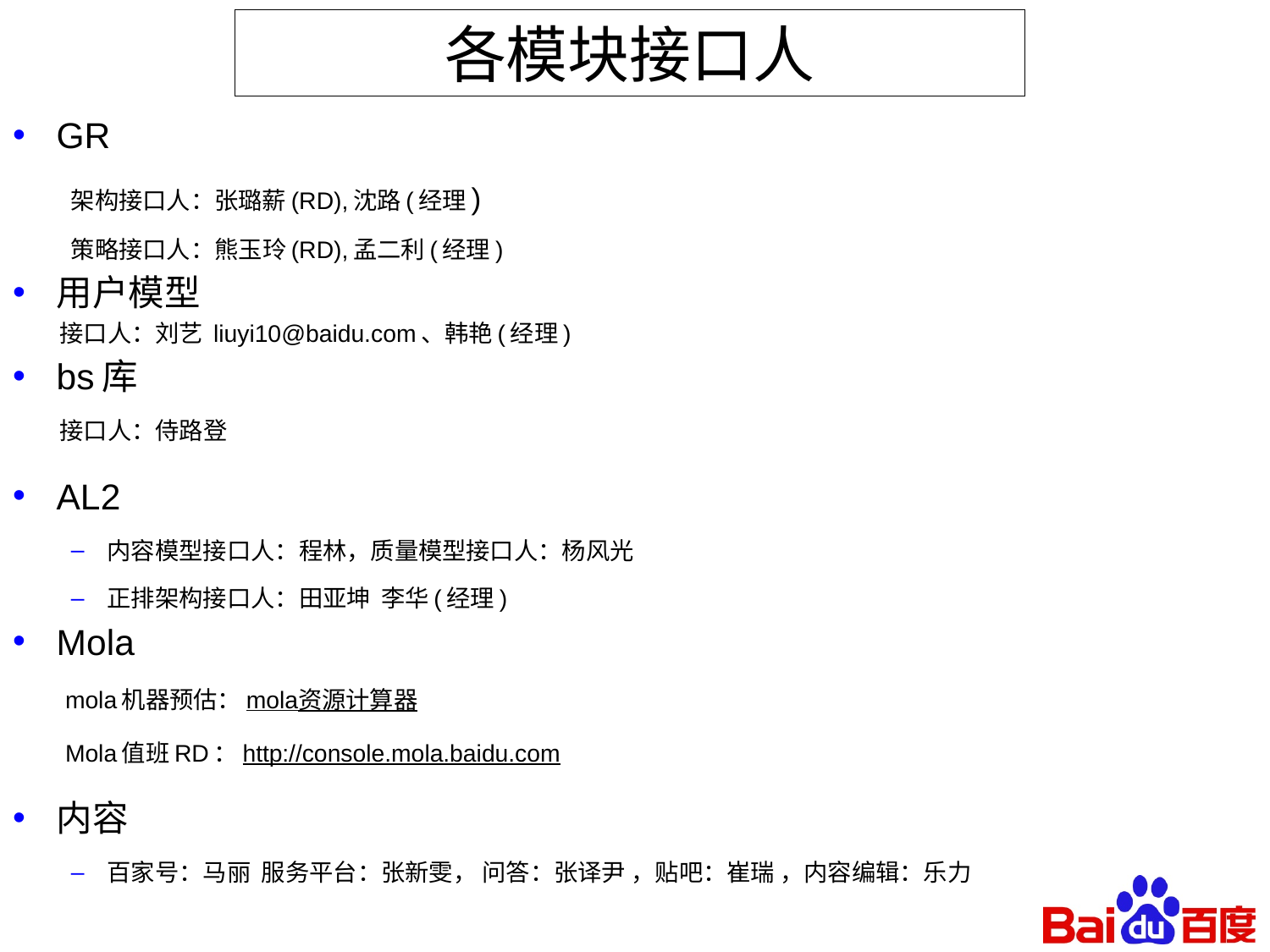

# 各模块接口人
GR
架构接口人：张璐薪(RD),沈路(经理)
策略接口人：熊玉玲(RD),孟二利(经理)
用户模型
        接口人：刘艺 liuyi10@baidu.com、韩艳(经理)
bs库
        接口人：侍路登
AL2
内容模型接口人：程林，质量模型接口人：杨风光
正排架构接口人：田亚坤  李华(经理)
Mola
        mola机器预估：mola资源计算器
        Mola值班RD：http://console.mola.baidu.com
内容
百家号：马丽  服务平台：张新雯， 问答：张译尹 ，贴吧：崔瑞 ，内容编辑：乐力